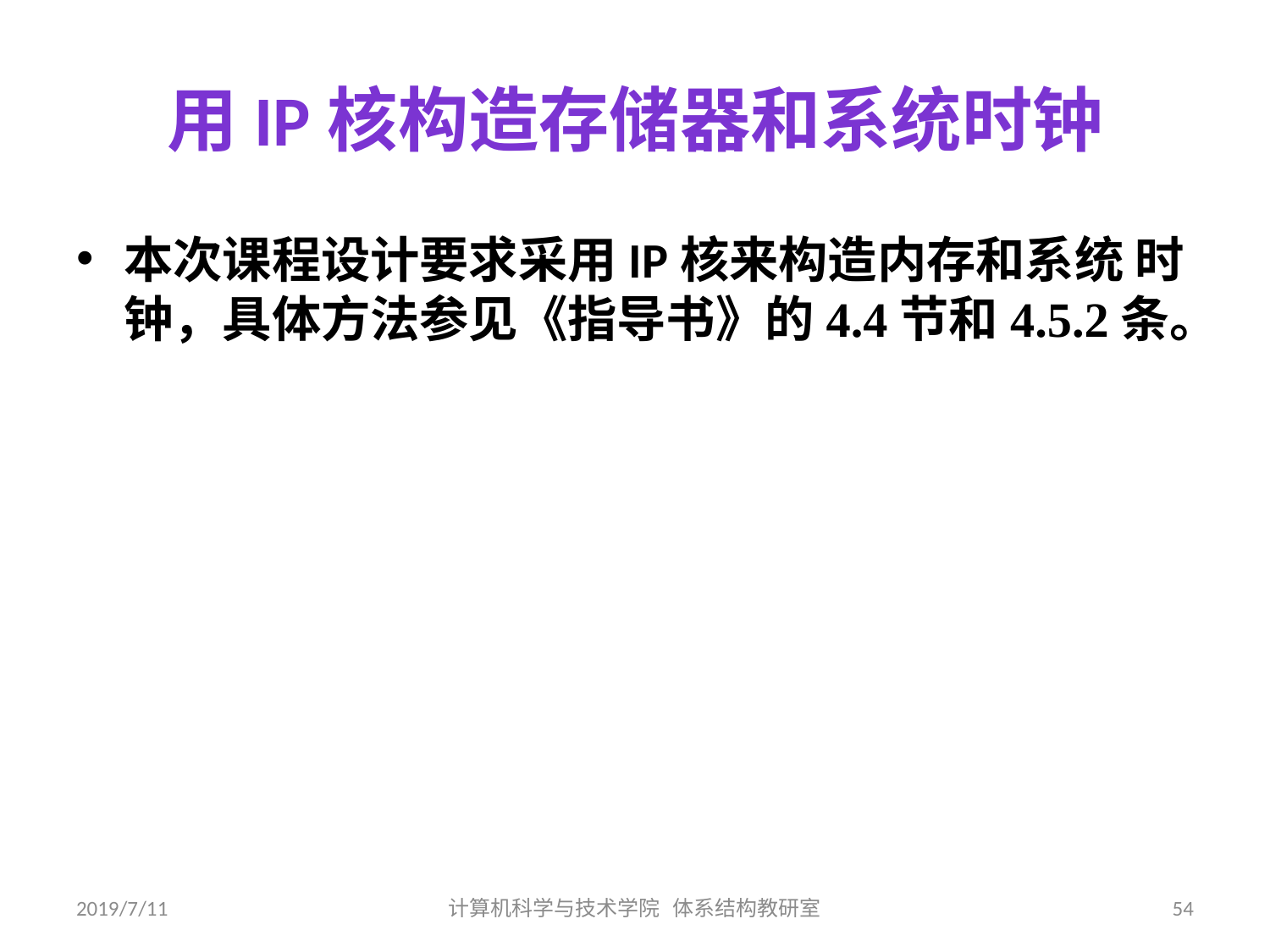

# 用IP核构造存储器和系统时钟
本次课程设计要求采用IP核来构造内存和系统 时钟，具体方法参见《指导书》的4.4节和4.5.2条。
2019/7/11
计算机科学与技术学院  体系结构教研室
54